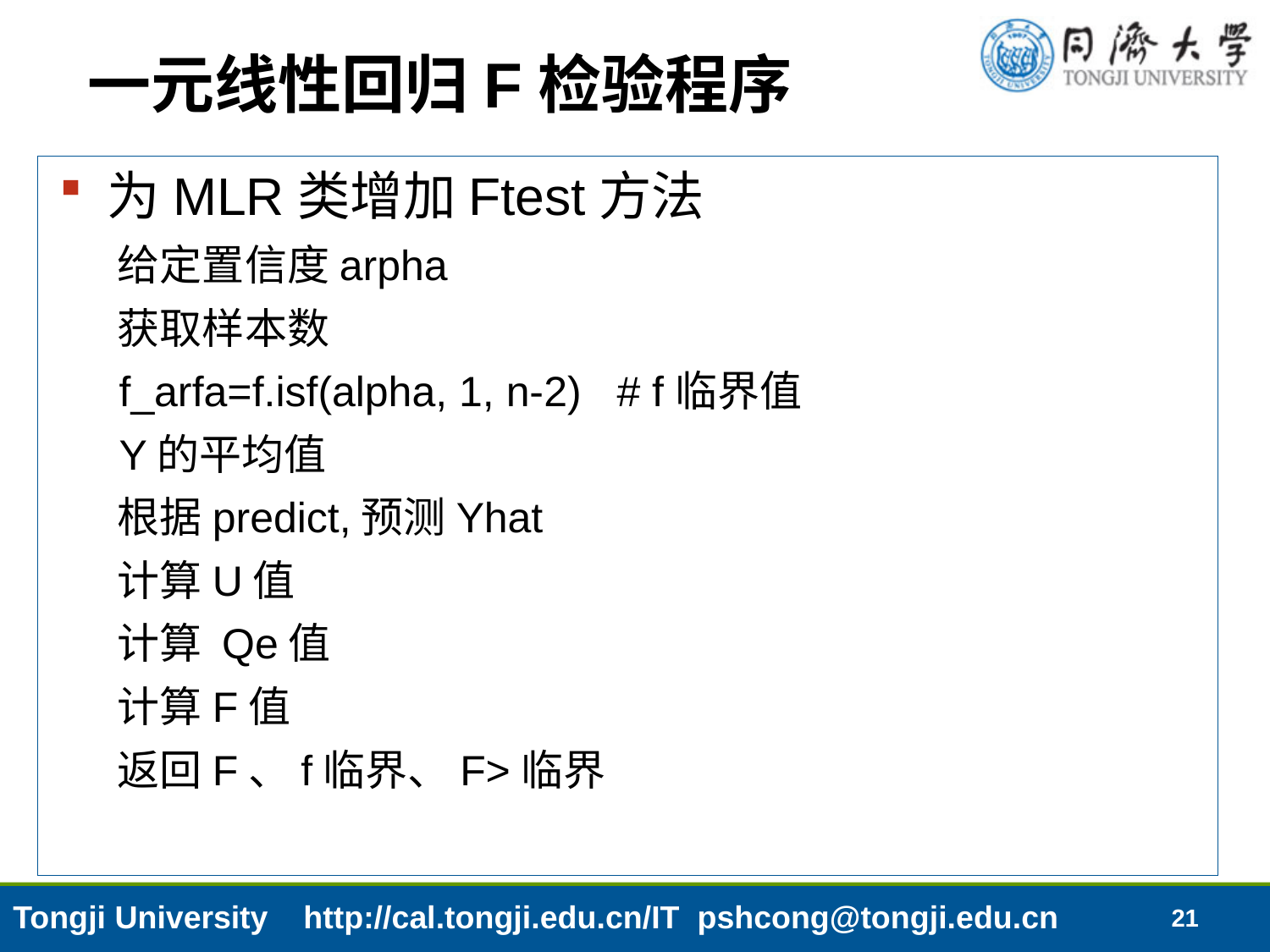

# 一元线性回归F检验程序
为MLR类增加Ftest方法
     给定置信度arpha
     获取样本数
     f_arfa=f.isf(alpha, 1, n-2)   # f临界值
     Y的平均值
     根据predict,预测Yhat
     计算U值
     计算 Qe值
     计算F值
     返回F、f临界、F>临界